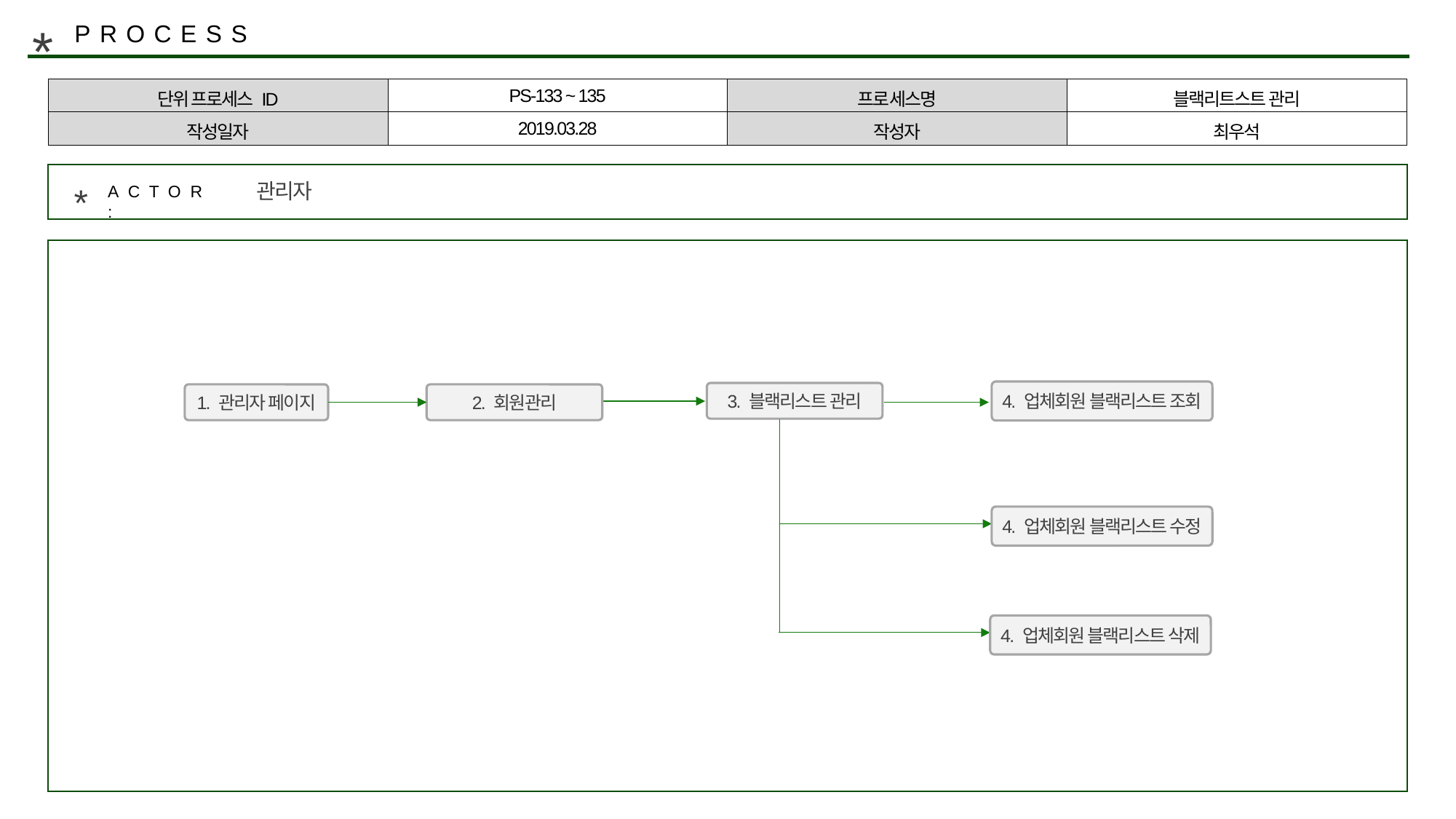

*
PROCESS
| 단위 프로세스 ID | PS-133 ~ 135 | 프로세스명 | 블랙리트스트 관리 |
| --- | --- | --- | --- |
| 작성일자 | 2019.03.28 | 작성자 | 최우석 |

관리자
*
ACTOR :

4. 업체회원 블랙리스트 조회
3. 블랙리스트 관리
1. 관리자 페이지
2. 회원관리
4. 업체회원 블랙리스트 수정
4. 업체회원 블랙리스트 삭제